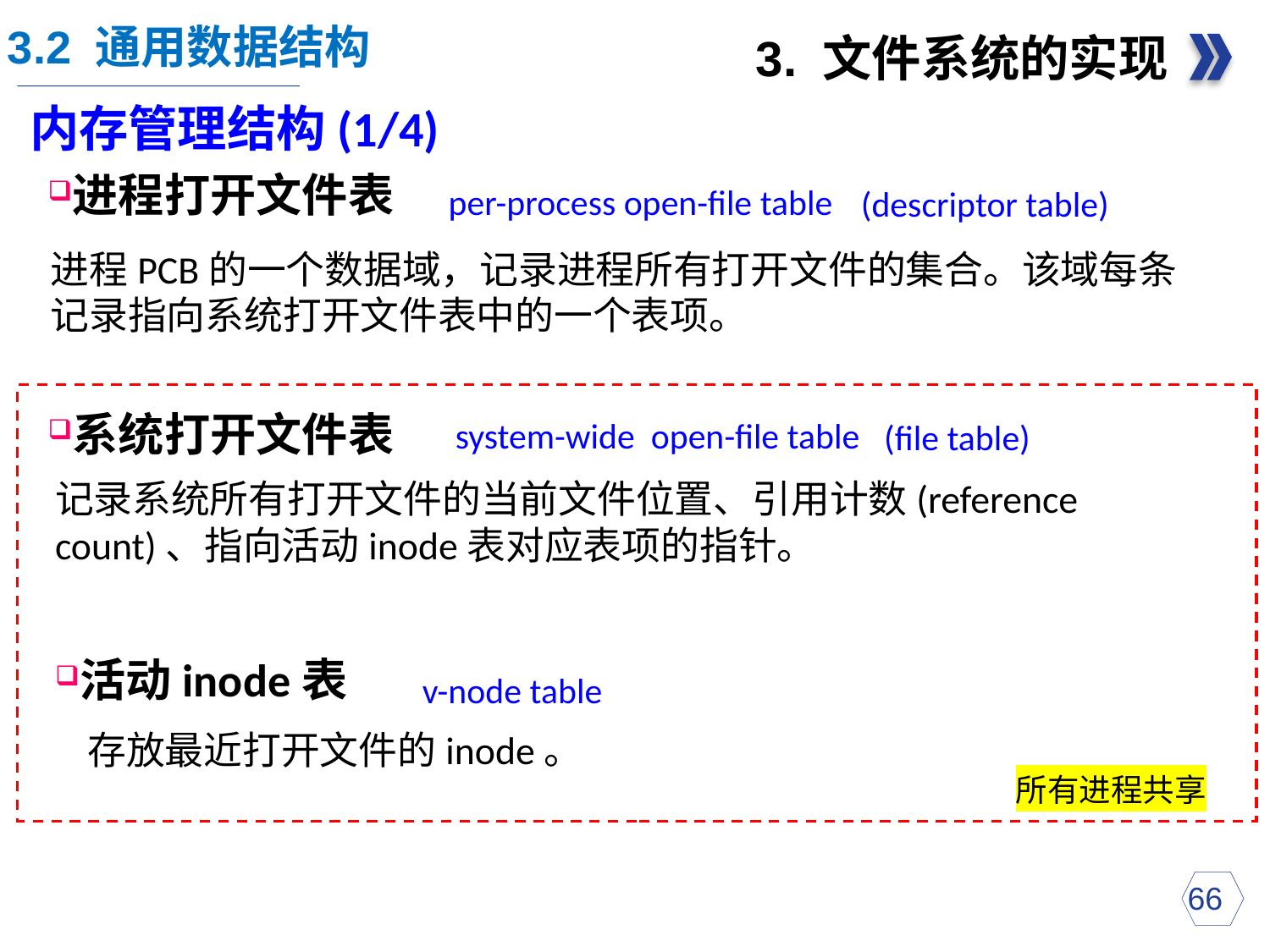

3.2 通用数据结构
3. 文件系统的实现

内存管理结构(1/4)
进程打开文件表
per-process open-file table
(descriptor table)

进程PCB的一个数据域，记录进程所有打开文件的集合。该域每条记录指向系统打开文件表中的一个表项。

系统打开文件表
system-wide  open-file table
(file table)
记录系统所有打开文件的当前文件位置、引用计数(reference count)、指向活动inode表对应表项的指针。
活动inode表
v-node table
存放最近打开文件的inode。
所有进程共享

 66